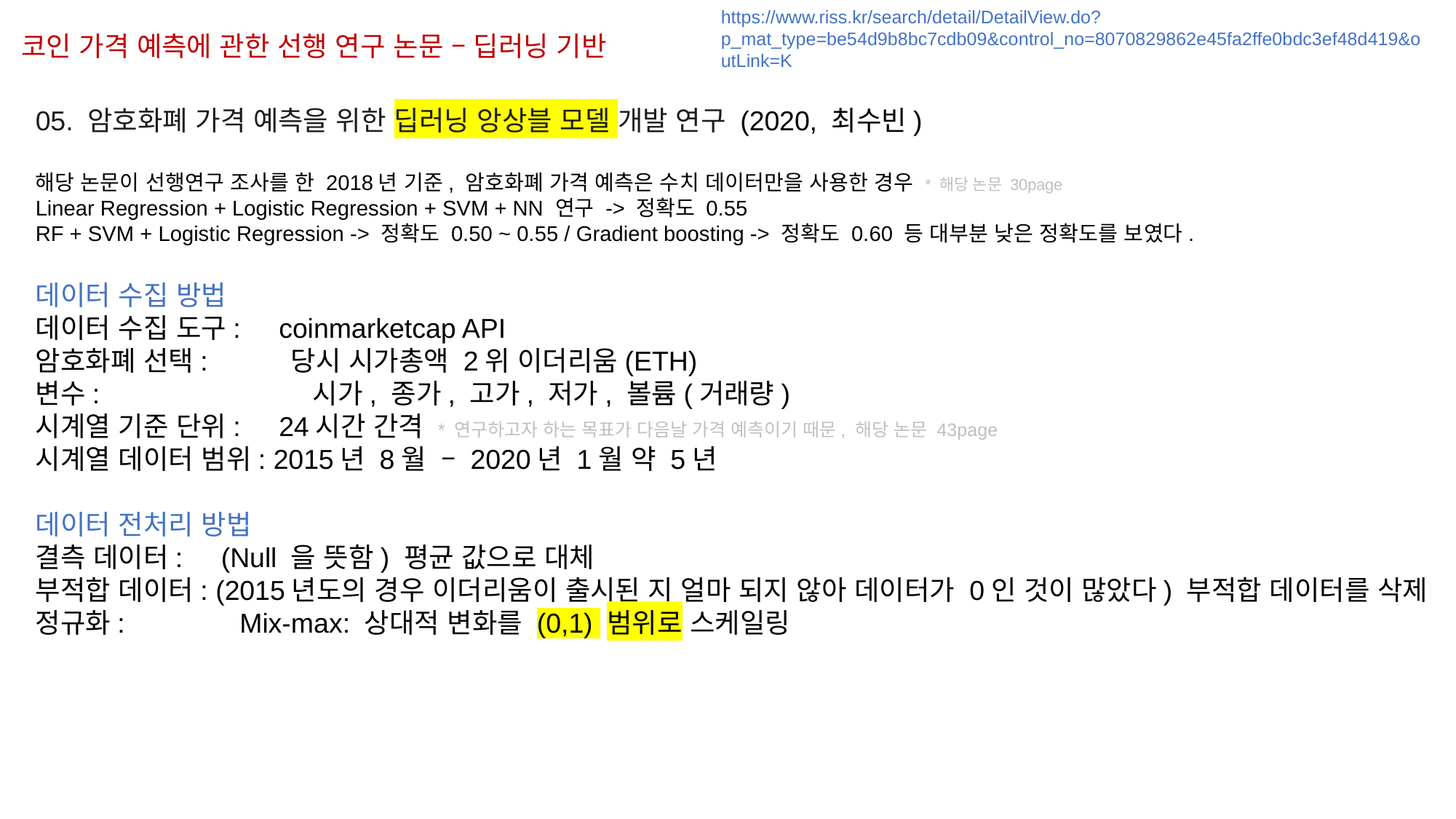

https://www.riss.kr/search/detail/DetailView.do?p_mat_type=be54d9b8bc7cdb09&control_no=8070829862e45fa2ffe0bdc3ef48d419&outLink=K
코인 가격 예측에 관한 선행 연구 논문 – 딥러닝 기반
05. 암호화폐 가격 예측을 위한 딥러닝 앙상블 모델 개발 연구 (2020, 최수빈)

해당 논문이 선행연구 조사를 한 2018년 기준, 암호화폐 가격 예측은 수치 데이터만을 사용한 경우 * 해당 논문 30page
Linear Regression + Logistic Regression + SVM + NN 연구 -> 정확도 0.55
RF + SVM + Logistic Regression -> 정확도 0.50 ~ 0.55 / Gradient boosting -> 정확도 0.60 등 대부분 낮은 정확도를 보였다.

데이터 수집 방법
데이터 수집 도구:     coinmarketcap API
암호화폐 선택:          당시 시가총액 2위 이더리움(ETH)
변수:                           시가, 종가, 고가, 저가, 볼륨(거래량)
시계열 기준 단위:     24시간 간격 * 연구하고자 하는 목표가 다음날 가격 예측이기 때문, 해당 논문 43page
시계열 데이터 범위: 2015년 8월  – 2020년 1월 약 5년

데이터 전처리 방법
결측 데이터:     (Null 을 뜻함) 평균 값으로 대체
부적합 데이터: (2015년도의 경우 이더리움이 출시된 지 얼마 되지 않아 데이터가 0인 것이 많았다) 부적합 데이터를 삭제
정규화:               Mix-max: 상대적 변화를 (0,1) 범위로 스케일링